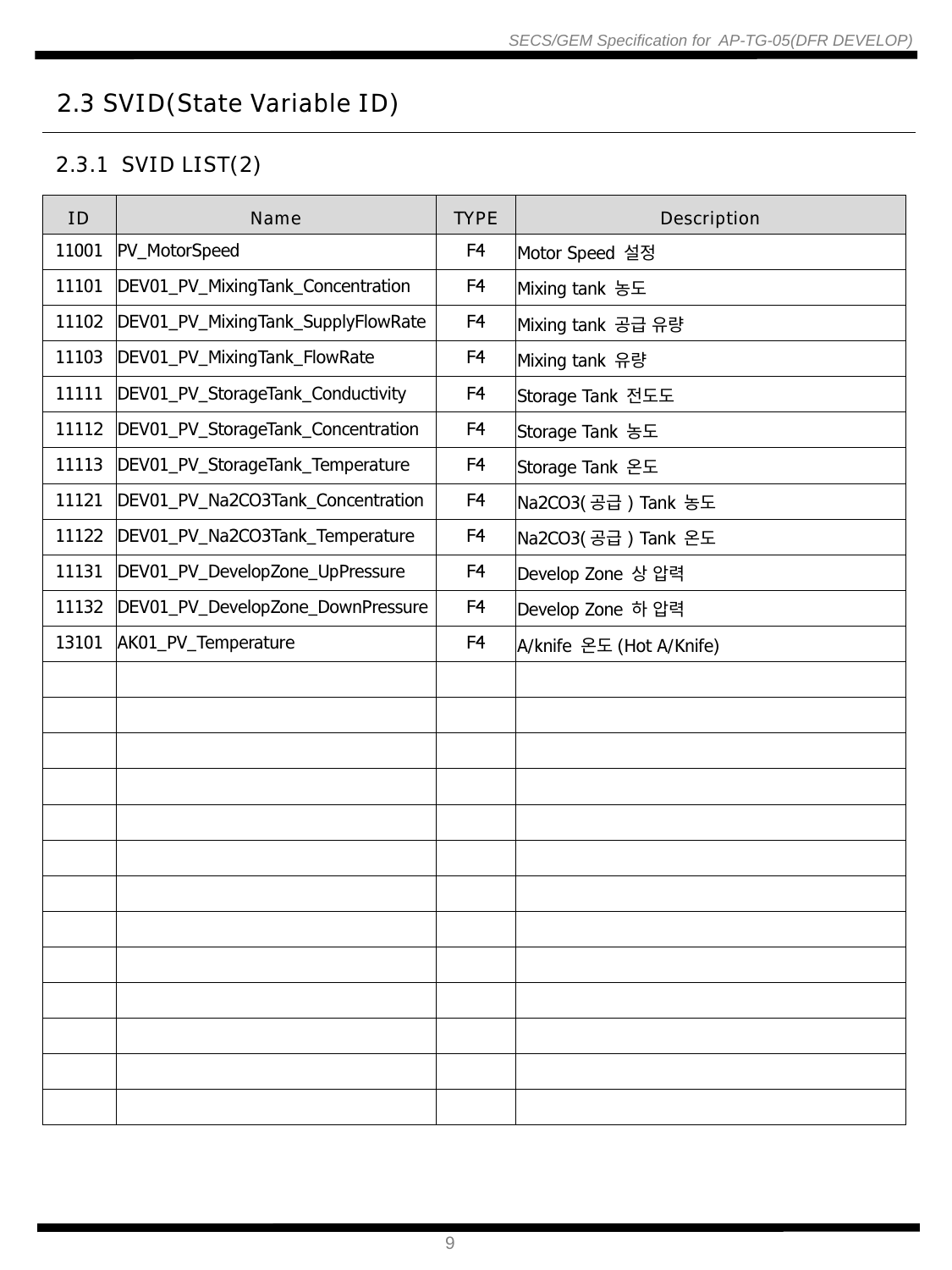

2.3 SVID(State Variable ID)
2.3.1  SVID LIST(2)
| ID | Name | TYPE | Description |
| --- | --- | --- | --- |
| 11001 | PV\_MotorSpeed | F4 | Motor Speed 설정 |
| 11101 | DEV01\_PV\_MixingTank\_Concentration | F4 | Mixing tank 농도 |
| 11102 | DEV01\_PV\_MixingTank\_SupplyFlowRate | F4 | Mixing tank 공급 유량 |
| 11103 | DEV01\_PV\_MixingTank\_FlowRate | F4 | Mixing tank 유량 |
| 11111 | DEV01\_PV\_StorageTank\_Conductivity | F4 | Storage Tank 전도도 |
| 11112 | DEV01\_PV\_StorageTank\_Concentration | F4 | Storage Tank 농도 |
| 11113 | DEV01\_PV\_StorageTank\_Temperature | F4 | Storage Tank 온도 |
| 11121 | DEV01\_PV\_Na2CO3Tank\_Concentration | F4 | Na2CO3(공급) Tank 농도 |
| 11122 | DEV01\_PV\_Na2CO3Tank\_Temperature | F4 | Na2CO3(공급) Tank 온도 |
| 11131 | DEV01\_PV\_DevelopZone\_UpPressure | F4 | Develop Zone 상 압력 |
| 11132 | DEV01\_PV\_DevelopZone\_DownPressure | F4 | Develop Zone 하 압력 |
| 13101 | AK01\_PV\_Temperature | F4 | A/knife 온도(Hot A/Knife) |
|  |  |  |  |
|  |  |  |  |
|  |  |  |  |
|  |  |  |  |
|  |  |  |  |
|  |  |  |  |
|  |  |  |  |
|  |  |  |  |
|  |  |  |  |
|  |  |  |  |
|  |  |  |  |
|  |  |  |  |
|  |  |  |  |